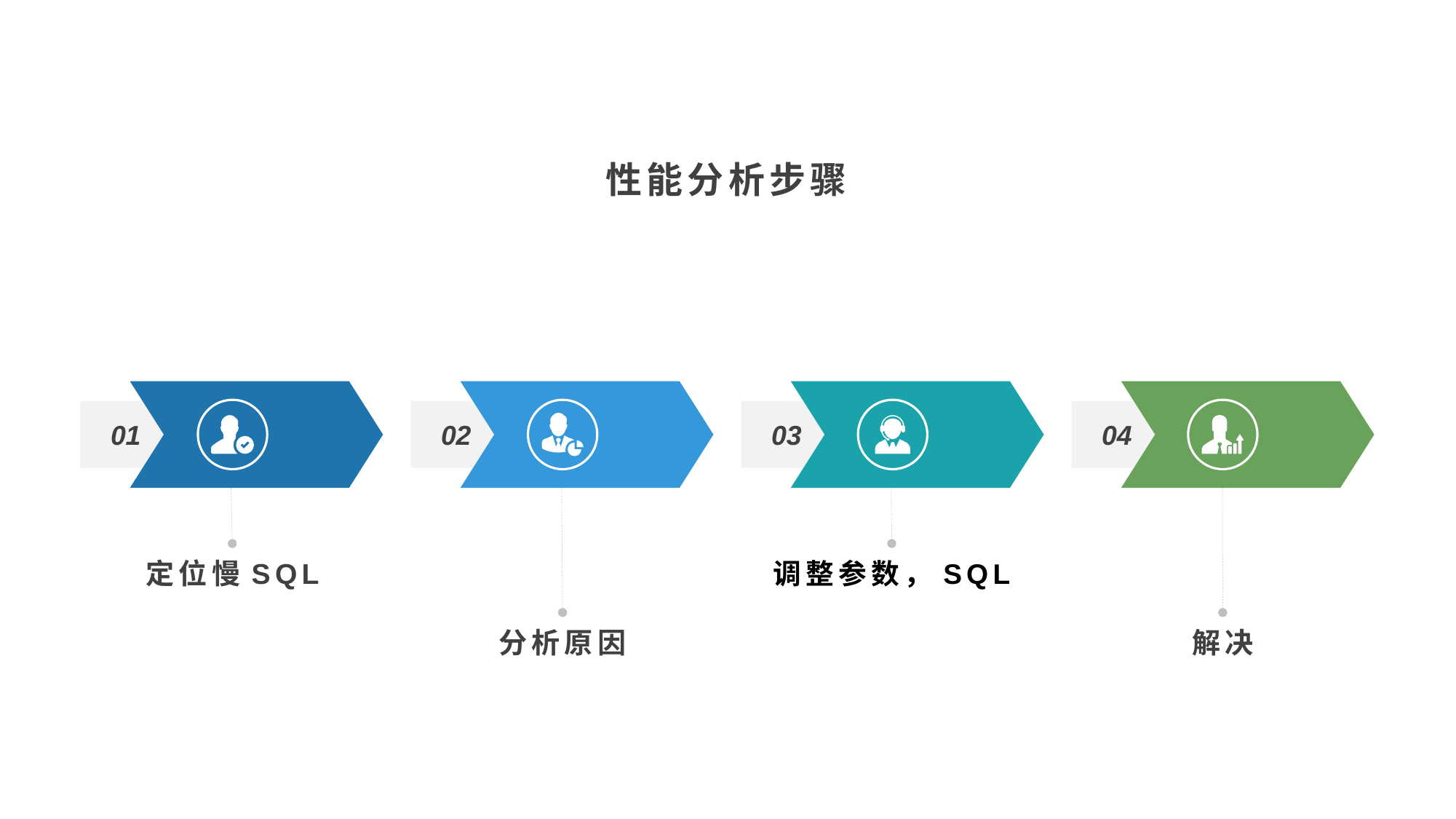

性能分析步骤

01
02
03
04

定位慢SQL
调整参数，SQL
分析原因
解决